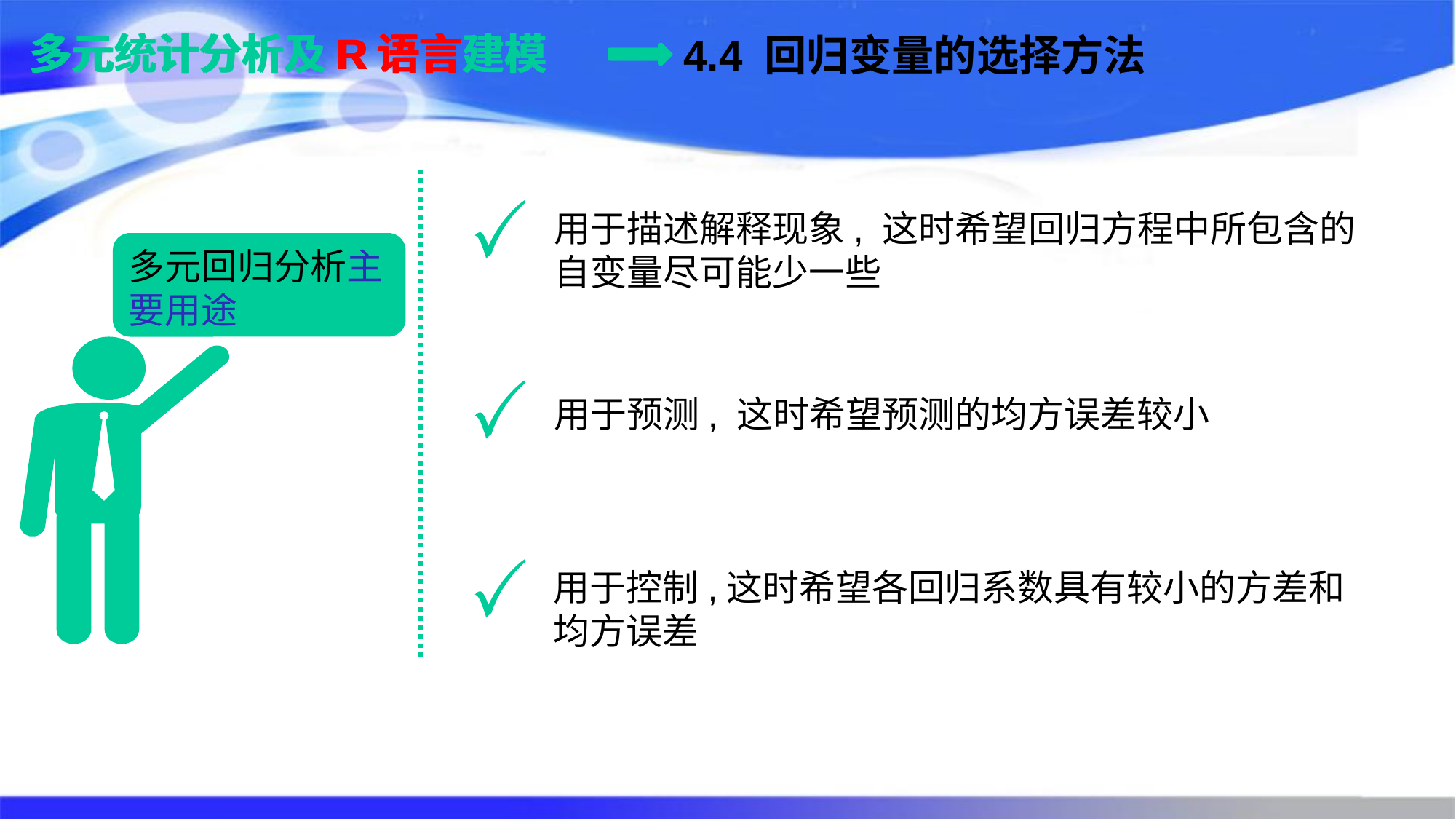

多元统计分析及R语言建模
多元统计分析及R语言建模
4.4 回归变量的选择方法

用于描述解释现象, 这时希望回归方程中所包含的
自变量尽可能少一些
多元回归分析主要用途

用于预测, 这时希望预测的均方误差较小

用于控制,这时希望各回归系数具有较小的方差和
均方误差